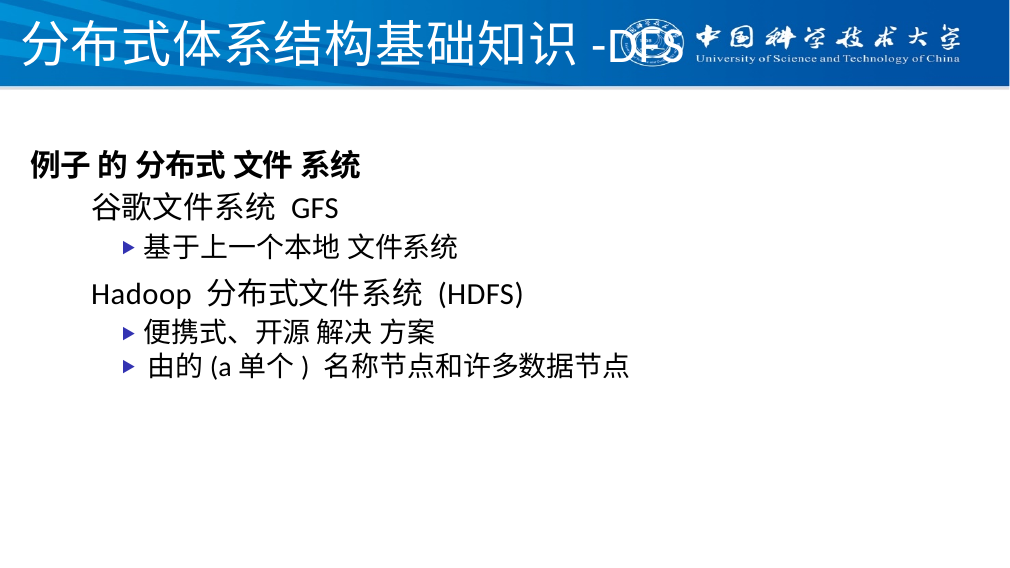

# 分布式体系结构基础知识-DFS
例子 的 分布式 文件 系统
谷歌文件系统 GFS
▶基于上一个本地 文件系统
Hadoop 分布式文件系统 (HDFS)
▶便携式、开源 解决 方案
▶ 由的(a单个) 名称节点和许多数据节点